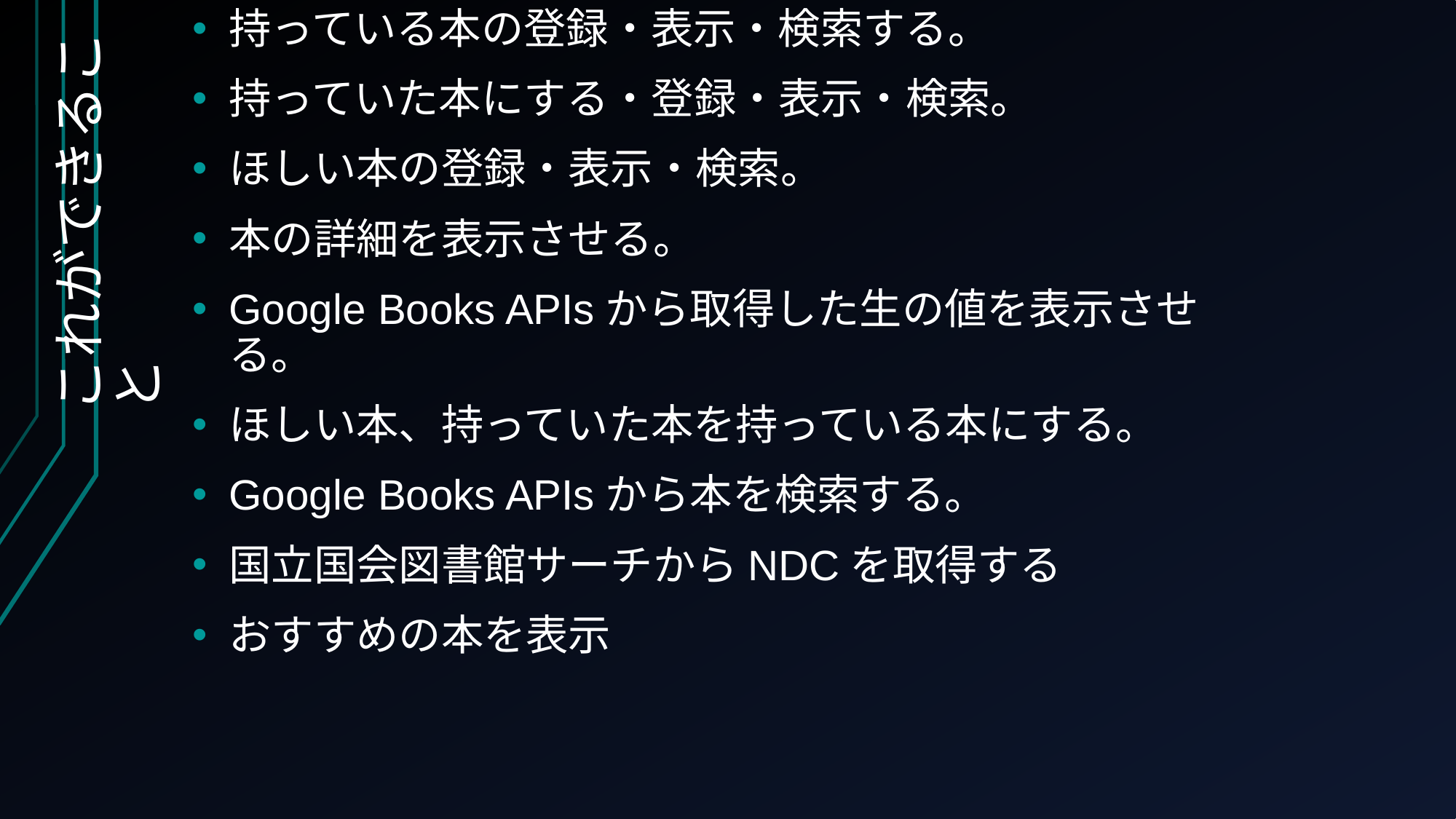

持っている本の登録・表示・検索する。
持っていた本にする・登録・表示・検索。
ほしい本の登録・表示・検索。
本の詳細を表示させる。
Google Books APIsから取得した生の値を表示させる。
ほしい本、持っていた本を持っている本にする。
Google Books APIsから本を検索する。
国立国会図書館サーチからNDCを取得する
おすすめの本を表示
# これができること